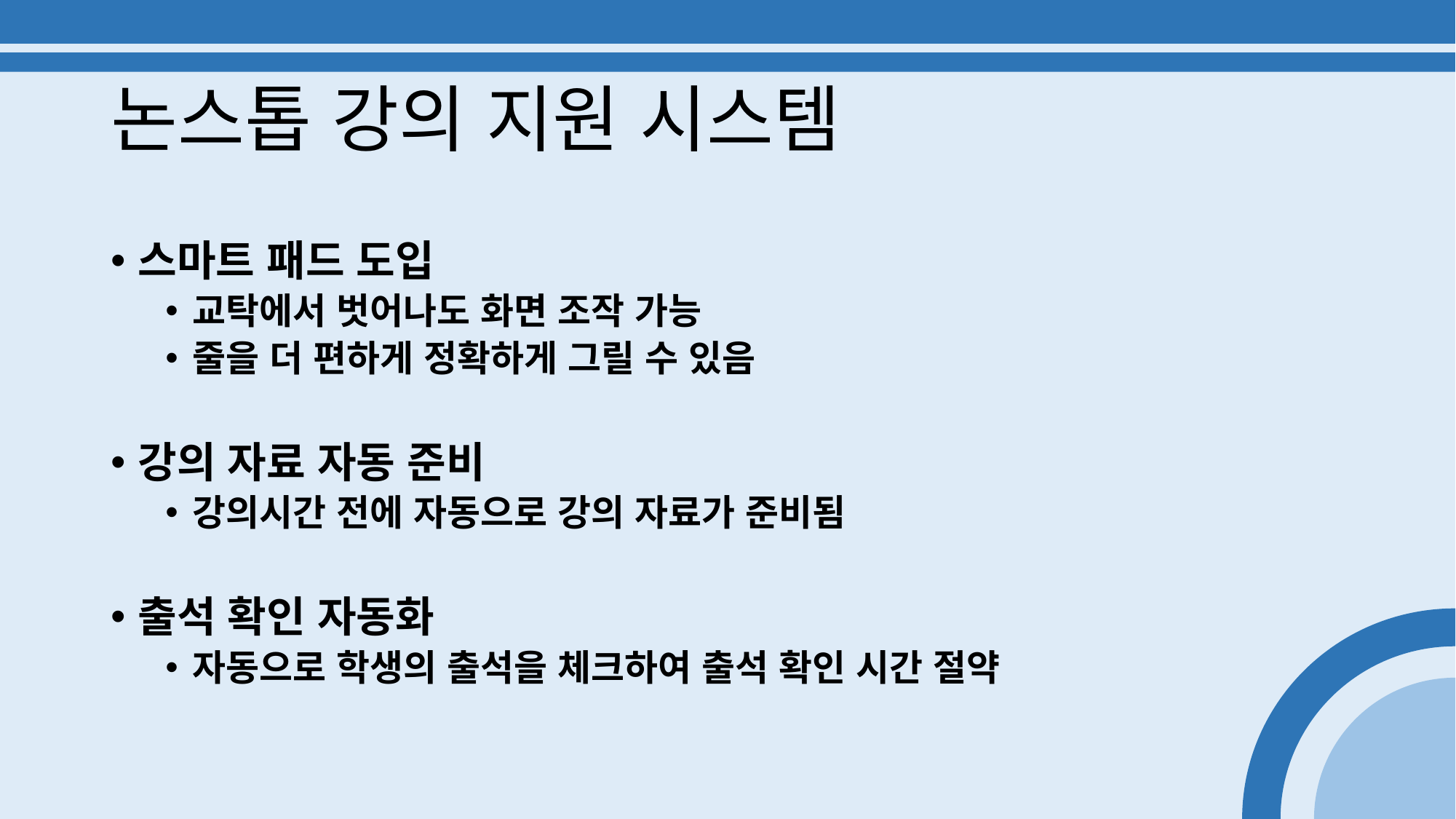

# 논스톱 강의 지원 시스템
스마트 패드 도입
교탁에서 벗어나도 화면 조작 가능
줄을 더 편하게 정확하게 그릴 수 있음

강의 자료 자동 준비
강의시간 전에 자동으로 강의 자료가 준비됨

출석 확인 자동화
자동으로 학생의 출석을 체크하여 출석 확인 시간 절약